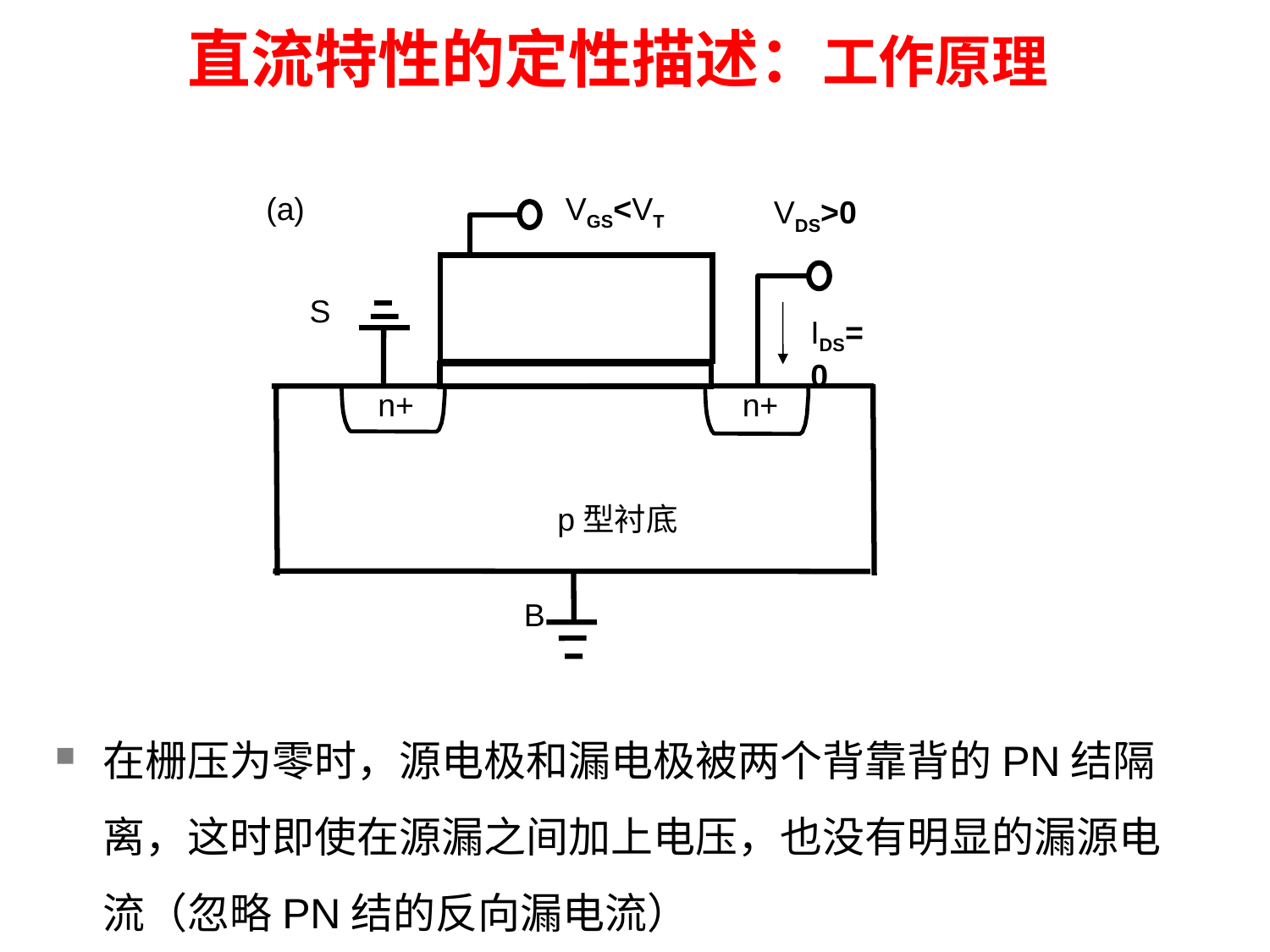

直流特性的定性描述：工作原理
VGS<VT
VDS>0

S

n+
n+

B

(a)
IDS=0
p型衬底
在栅压为零时，源电极和漏电极被两个背靠背的PN结隔离，这时即使在源漏之间加上电压，也没有明显的漏源电流（忽略PN结的反向漏电流）